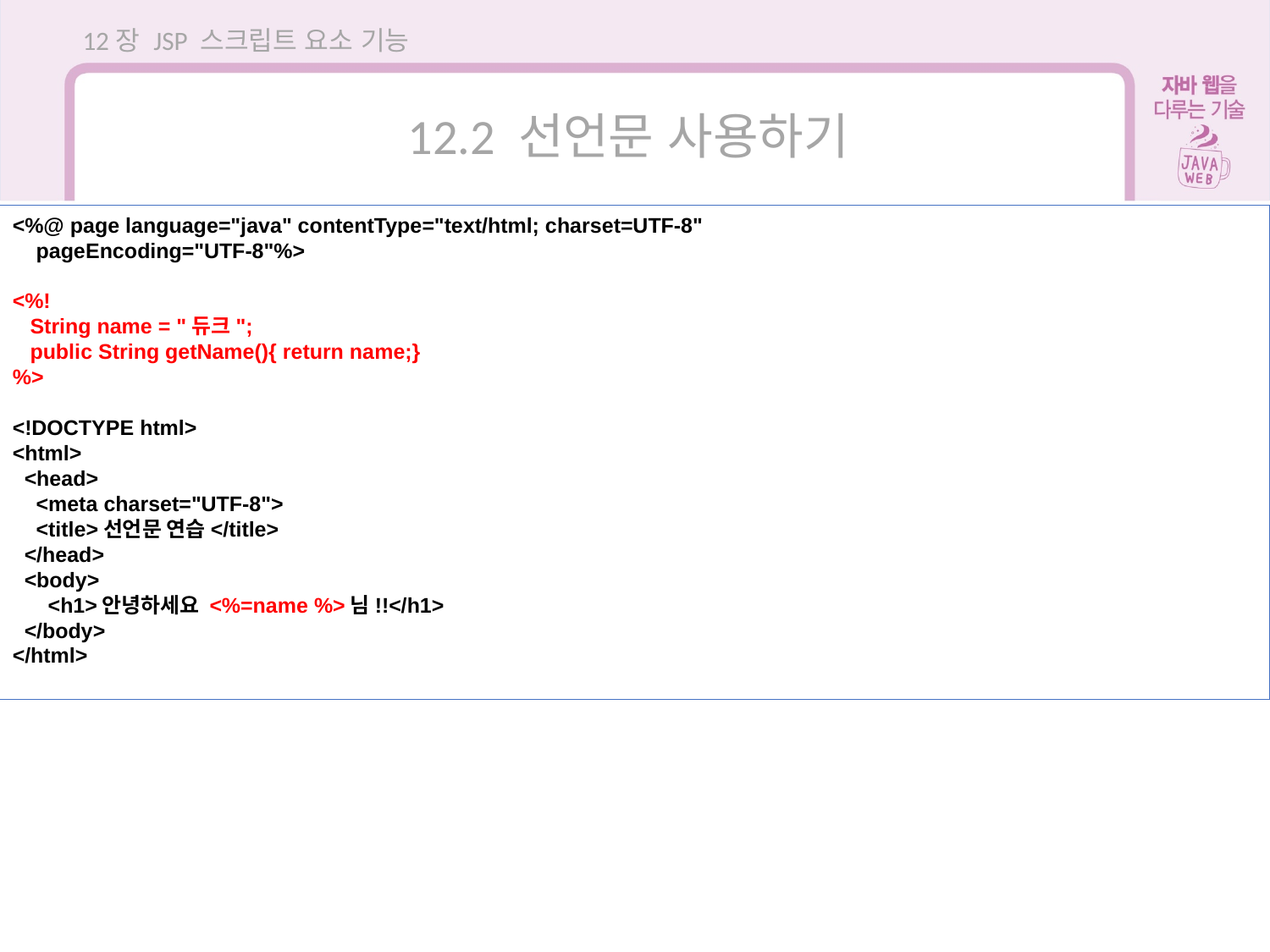

12장 JSP 스크립트 요소 기능
12.2 선언문 사용하기
<%@ page language="java" contentType="text/html; charset=UTF-8"
    pageEncoding="UTF-8"%>

<%!
   String name = "듀크";
   public String getName(){ return name;}
%>

<!DOCTYPE html>
<html>
  <head>
    <meta charset="UTF-8">
    <title>선언문 연습</title>
  </head>
  <body>
      <h1>안녕하세요 <%=name %>님!!</h1>
  </body>
</html>